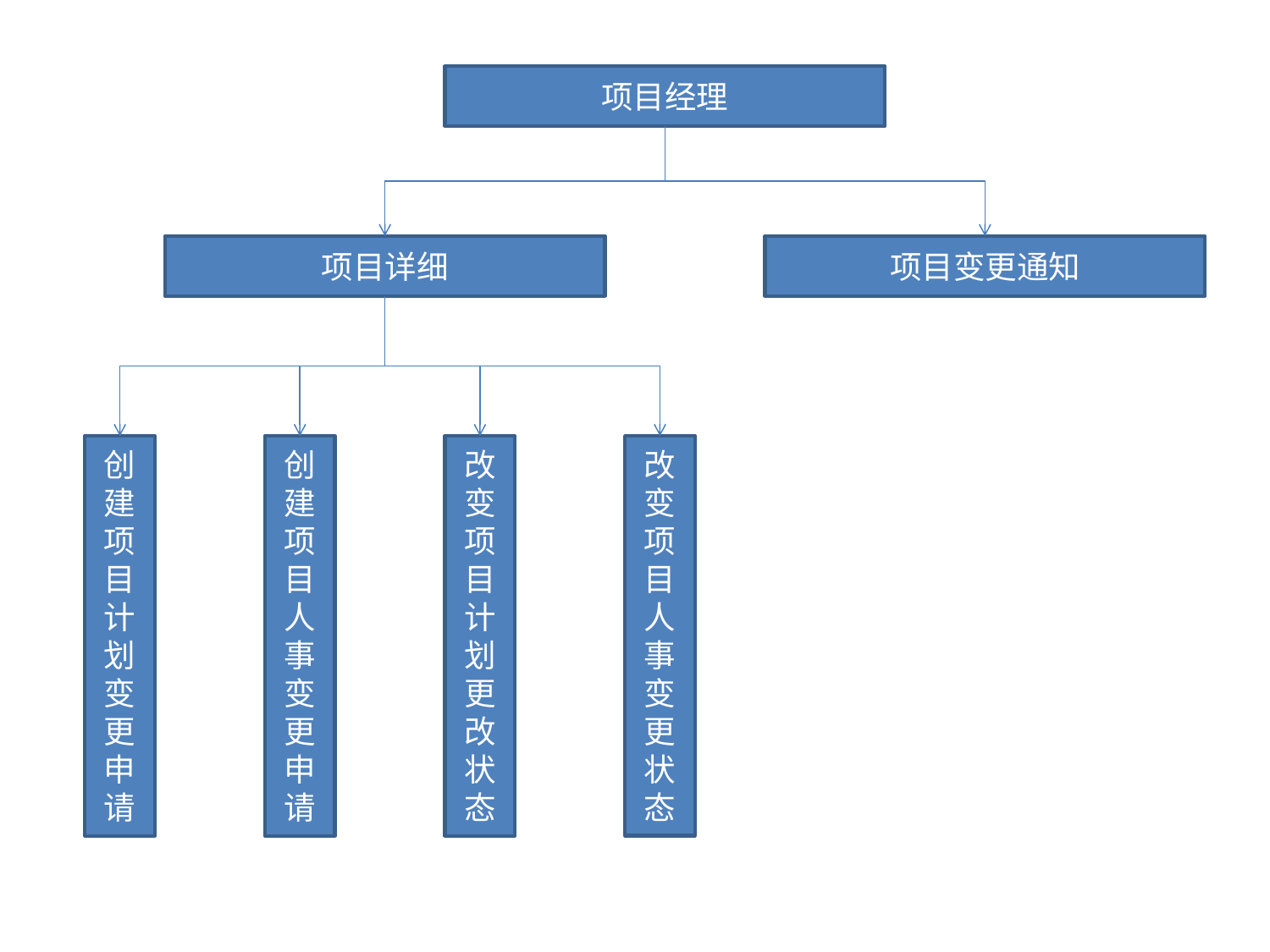

项目经理
项目详细
项目变更通知
创建项目计划变更申请
创建项目人事变更申请
改变项目计划更改状态
改变项目人事变更状态